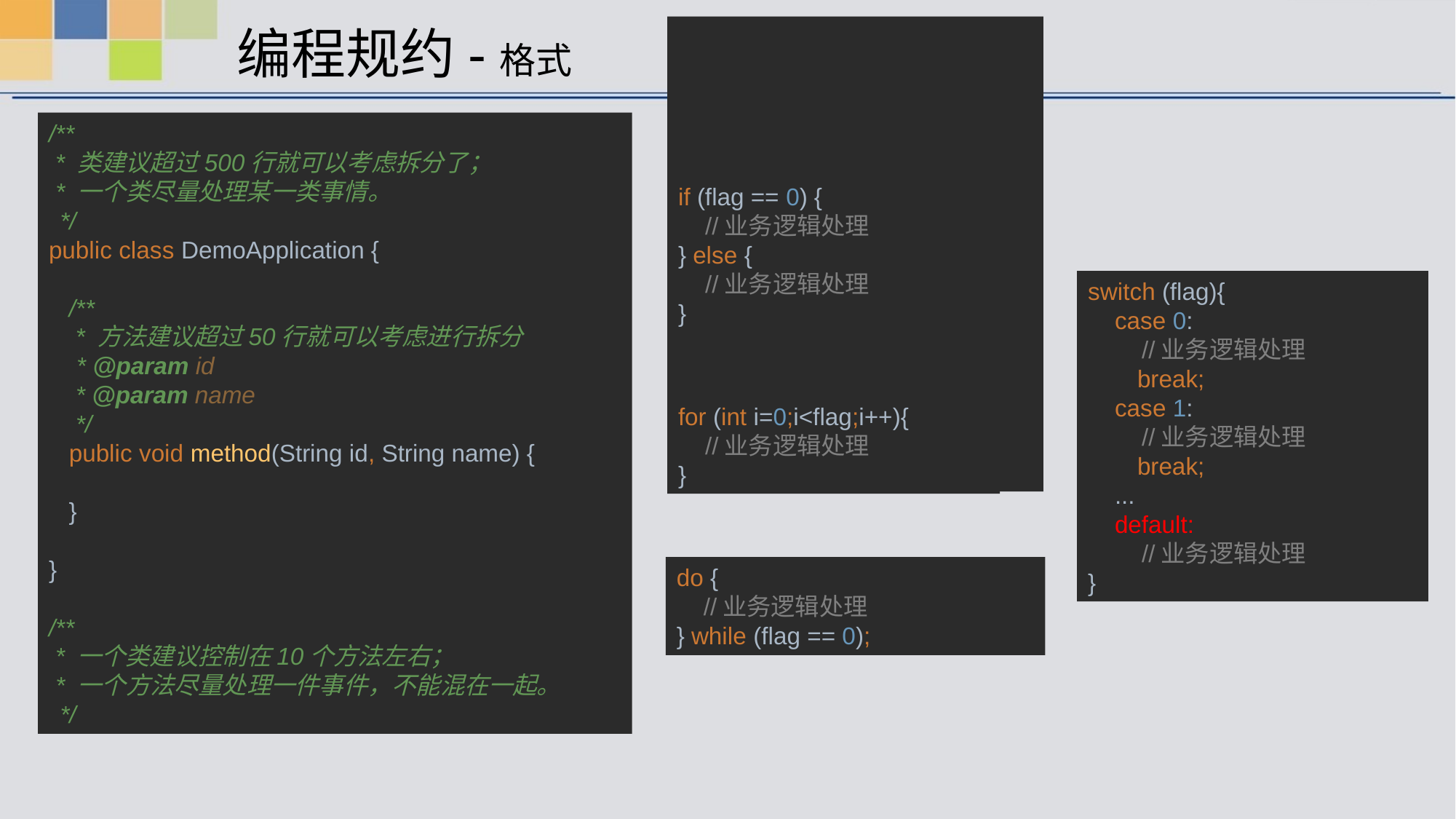

# 编程规约-格式
/**
 * 类建议超过500行就可以考虑拆分了；
 * 一个类尽量处理某一类事情。
 */
public class DemoApplication {
   /**
    * 方法建议超过50行就可以考虑进行拆分
    * @param id
    * @param name
    */
   public void method(String id, String name) {
   }
}
/**
 * 一个类建议控制在10个方法左右；
 * 一个方法尽量处理一件事件，不能混在一起。
 */
if (flag == 0) {
    //业务逻辑处理
} else {
    //业务逻辑处理
}
switch (flag){
    case 0:
        //业务逻辑处理
        break;
    case 1:
        //业务逻辑处理
        break;
    ...
    default:
        //业务逻辑处理
}
for (int i=0;i<flag;i++){
    //业务逻辑处理
}
do {
    //业务逻辑处理
} while (flag == 0);